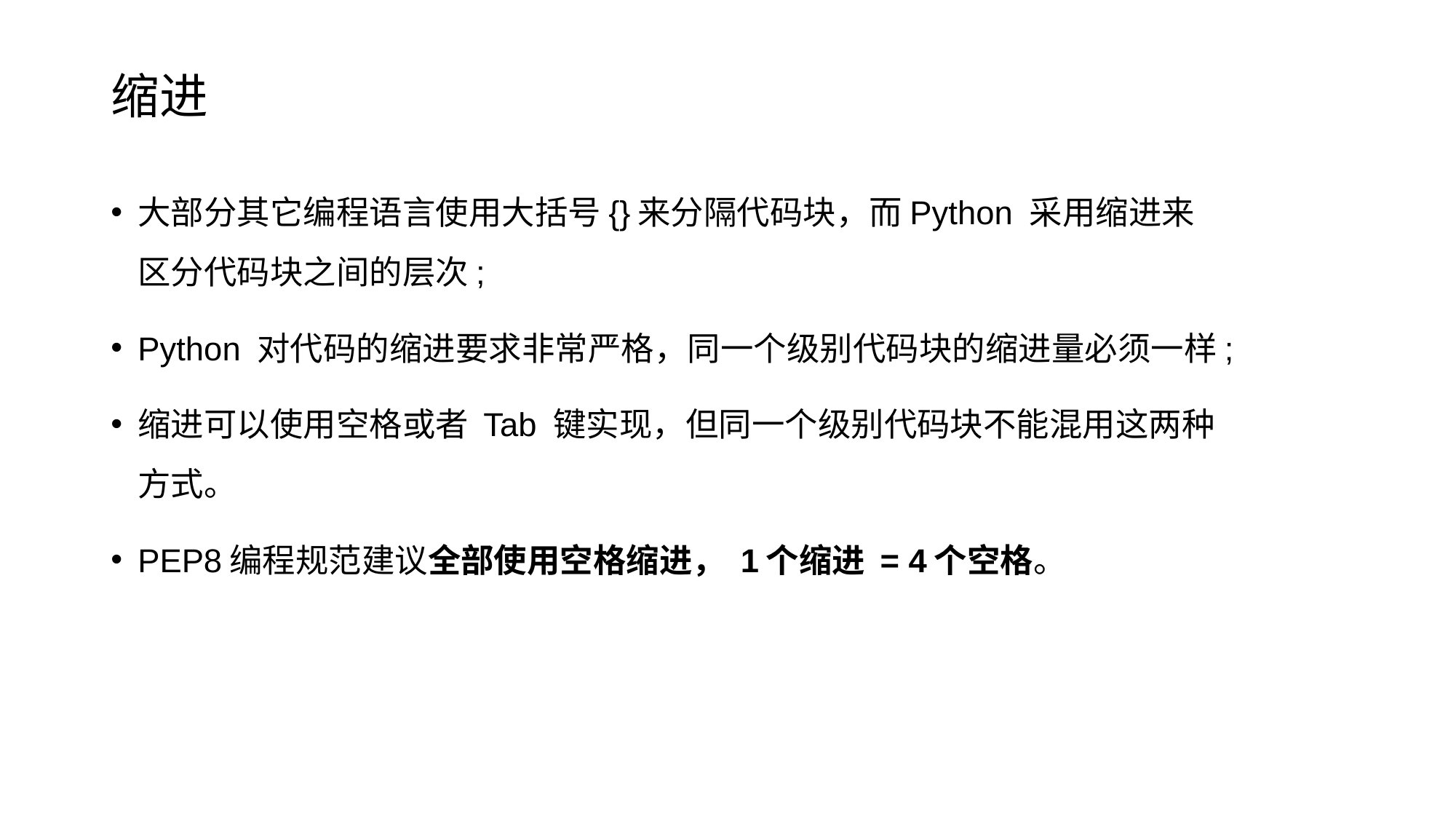

# 缩进
大部分其它编程语言使用大括号{}来分隔代码块，而Python 采用缩进来区分代码块之间的层次;
Python 对代码的缩进要求非常严格，同一个级别代码块的缩进量必须一样;
缩进可以使用空格或者 Tab 键实现，但同一个级别代码块不能混用这两种方式。
PEP8编程规范建议全部使用空格缩进， 1个缩进 = 4个空格。